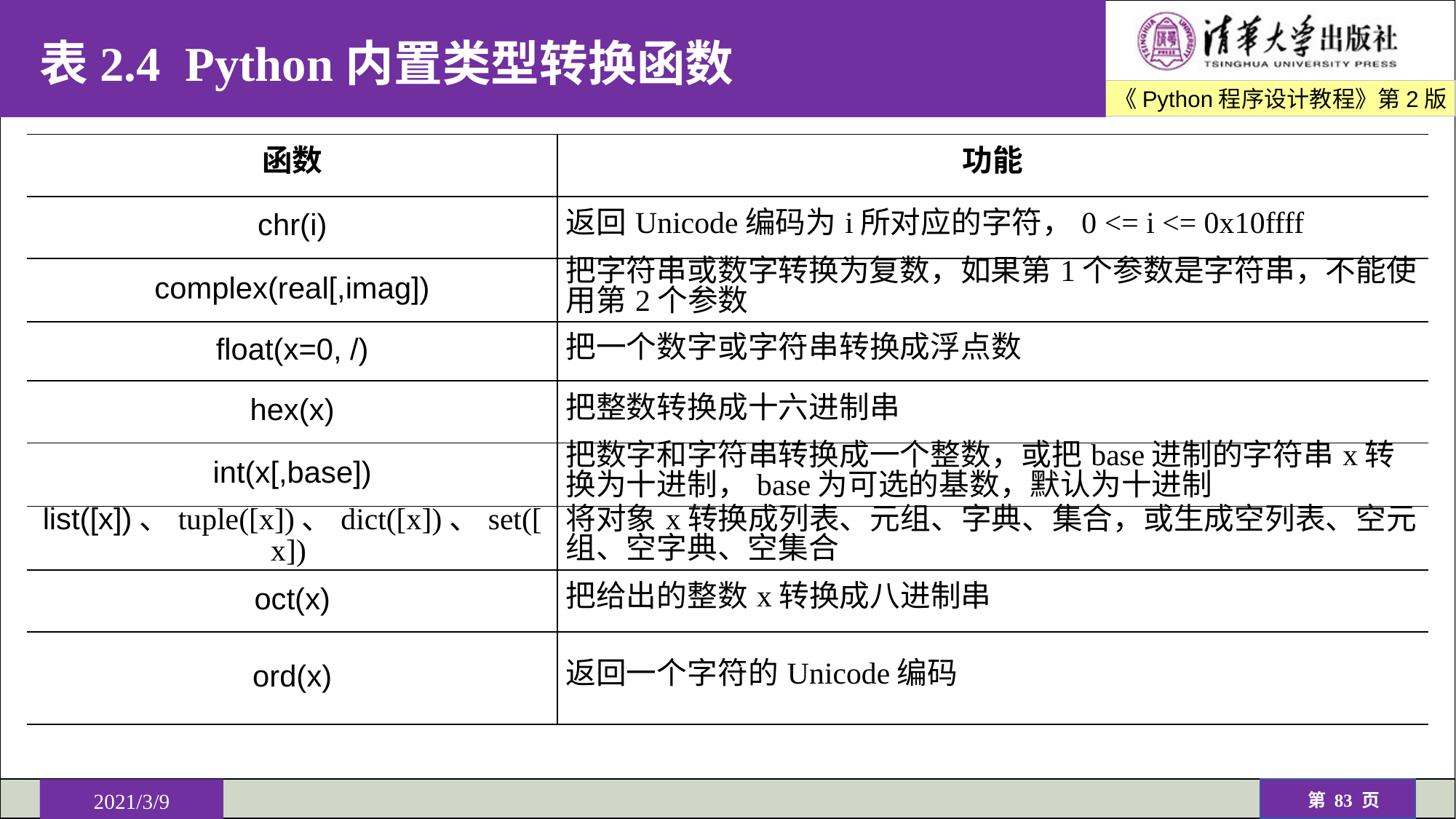

# 表2.4  Python内置类型转换函数
| 函数 | 功能 |
| --- | --- |
| chr(i) | 返回Unicode编码为i所对应的字符，0 <= i <= 0x10ffff |
| complex(real[,imag]) | 把字符串或数字转换为复数，如果第1个参数是字符串，不能使用第2个参数 |
| float(x=0, /) | 把一个数字或字符串转换成浮点数 |
| hex(x) | 把整数转换成十六进制串 |
| int(x[,base]) | 把数字和字符串转换成一个整数，或把base进制的字符串x转换为十进制，base为可选的基数，默认为十进制 |
| list([x])、tuple([x])、dict([x])、set([x]) | 将对象x转换成列表、元组、字典、集合，或生成空列表、空元组、空字典、空集合 |
| oct(x) | 把给出的整数x转换成八进制串 |
| ord(x) | 返回一个字符的Unicode编码 |